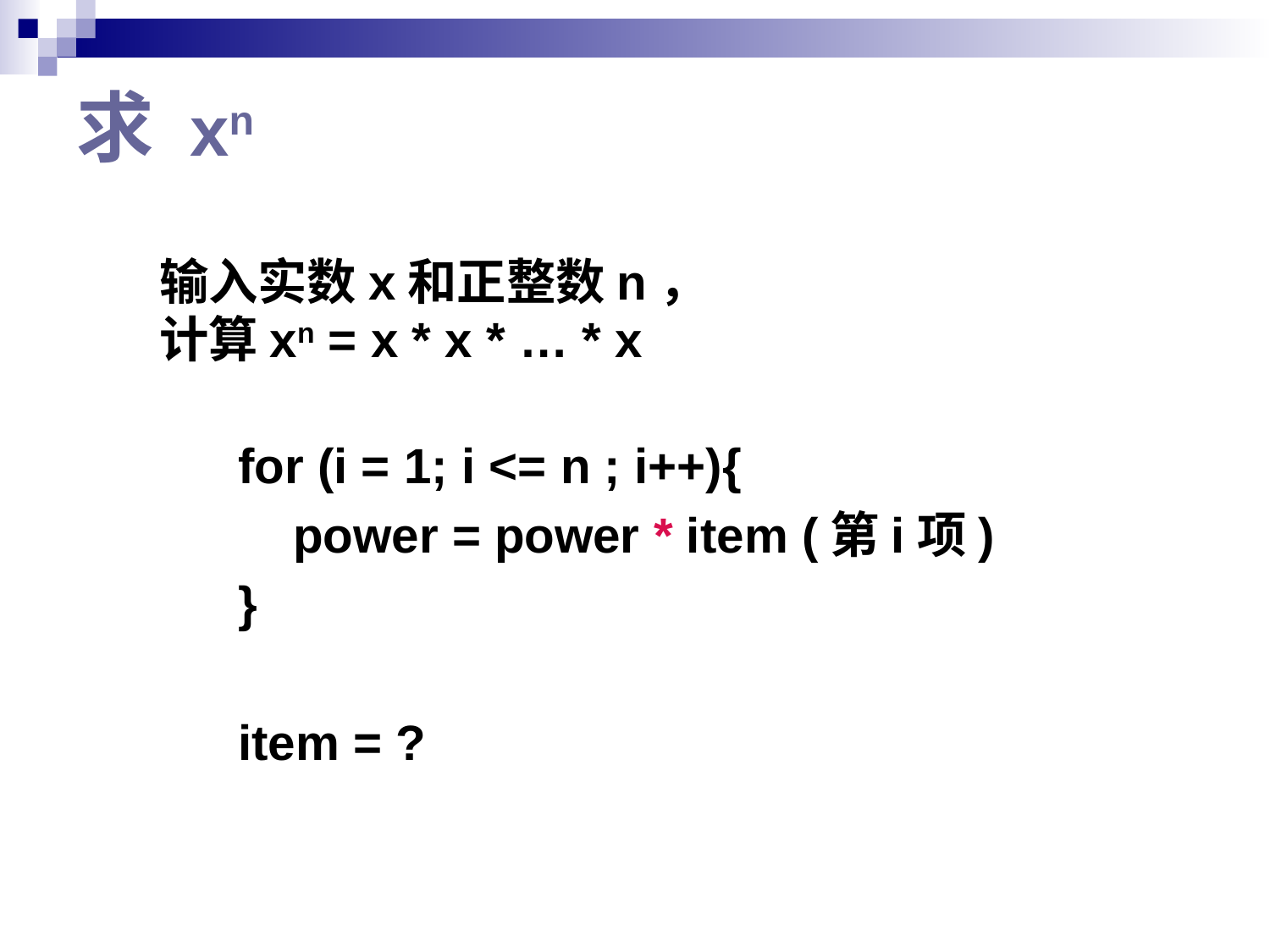

# 求 xn
输入实数x和正整数n，
计算xn = x * x * … * x

for (i = 1; i <= n ; i++){
    power = power * item (第i项)
}

item = ?